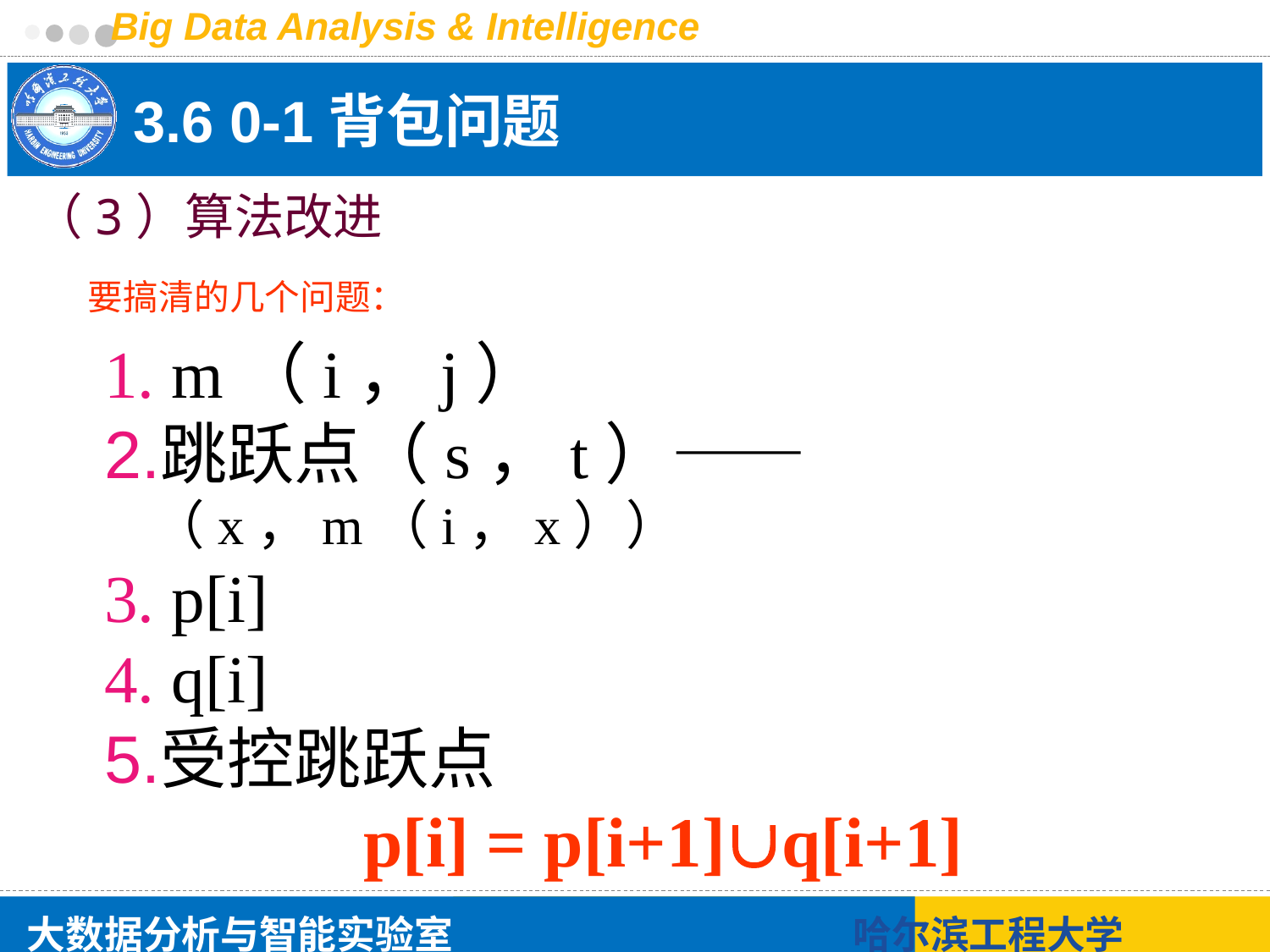

# 3.6 0-1背包问题
（3）算法改进
要搞清的几个问题：
 m（i，j）
跳跃点（s，t）——（x，m（i，x））
 p[i]
 q[i]
受控跳跃点
p[i] = p[i+1]∪q[i+1]